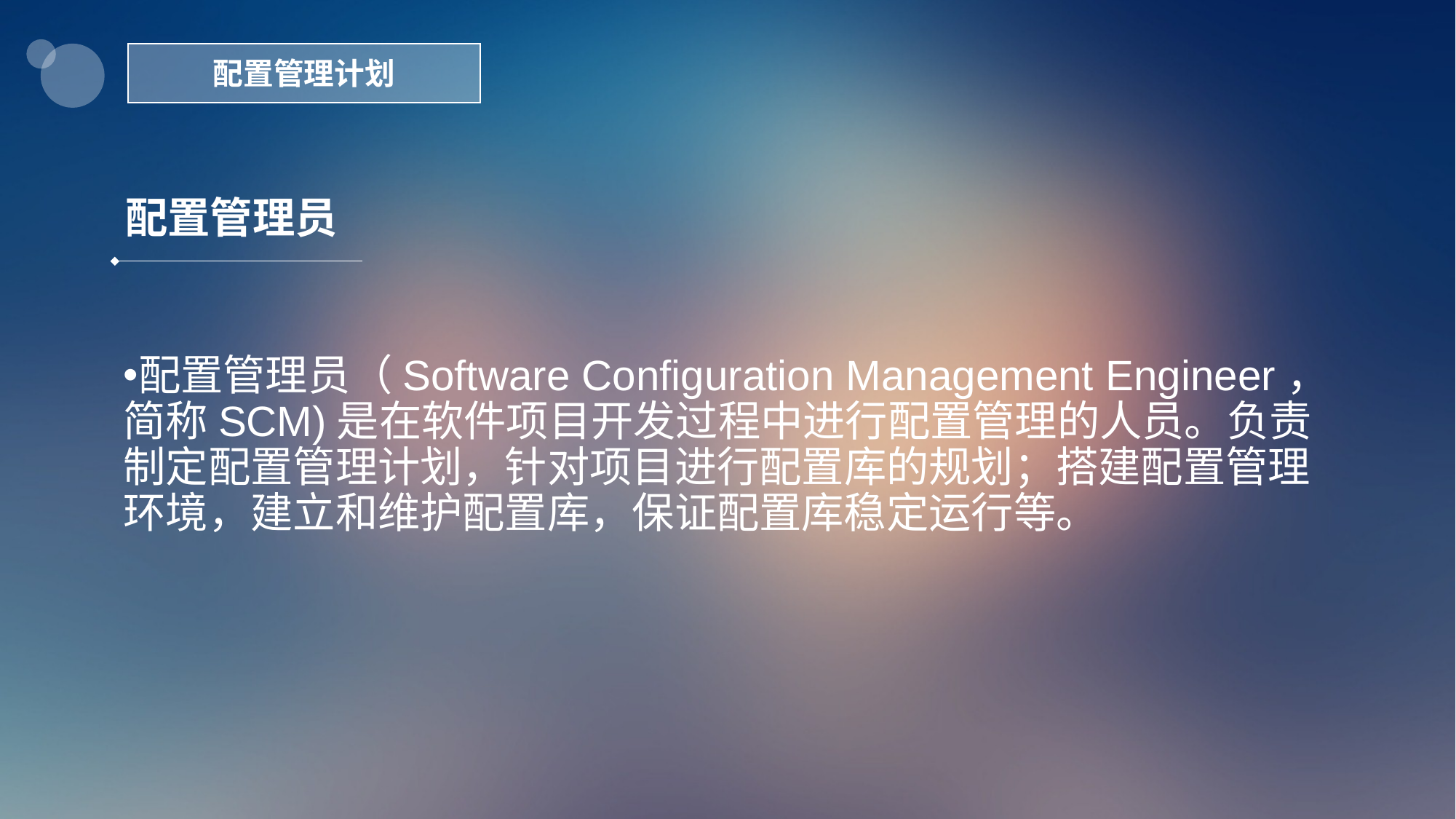

配置管理计划
配置管理员
配置管理员（Software Configuration Management Engineer，简称SCM)是在软件项目开发过程中进行配置管理的人员。负责制定配置管理计划，针对项目进行配置库的规划；搭建配置管理环境，建立和维护配置库，保证配置库稳定运行等。